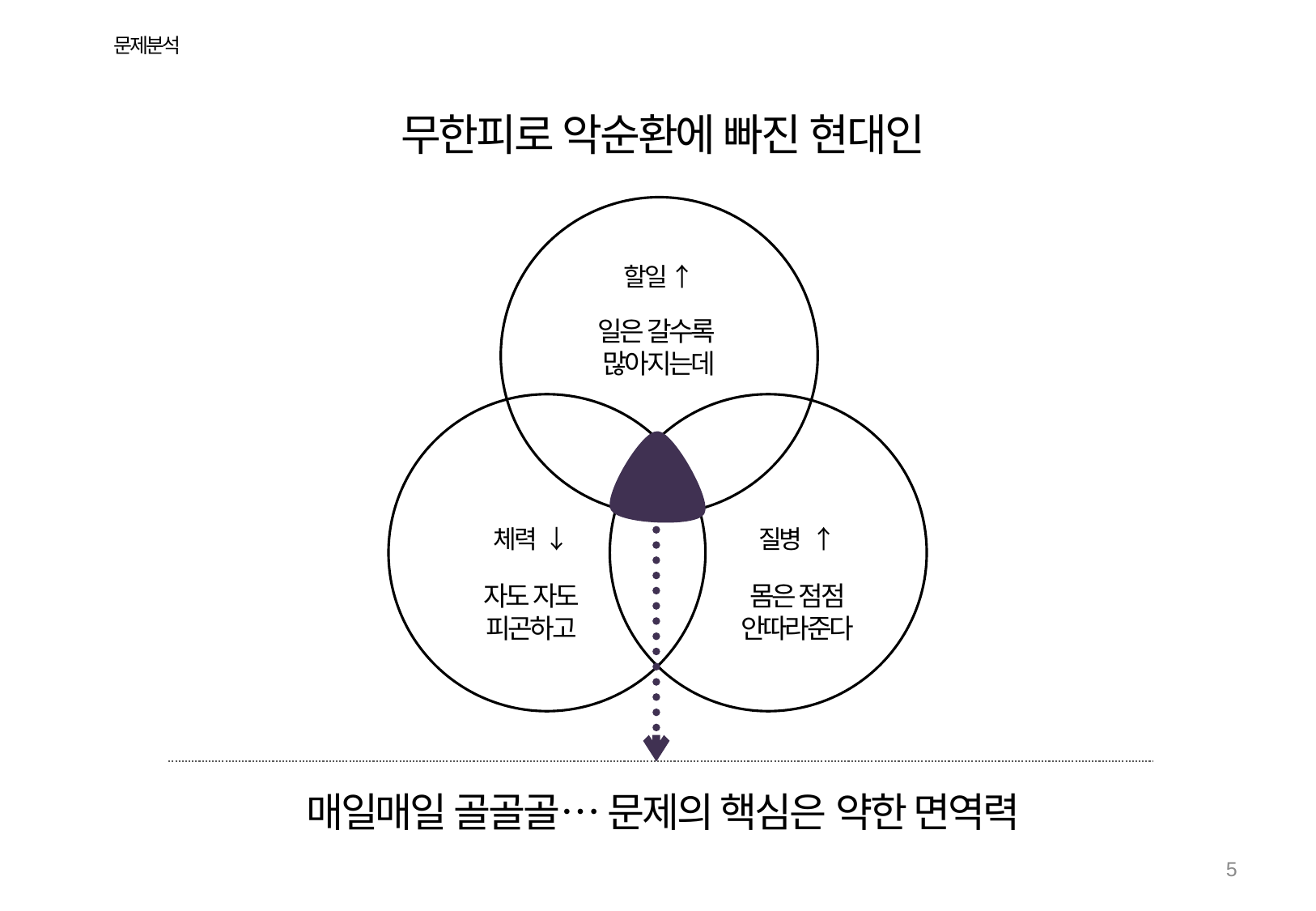

문제분석
무한피로 악순환에 빠진 현대인

할일 ↑
일은 갈수록
많아지는데

체력  ↓
자도 자도
피곤하고

질병  ↑
몸은 점점
안따라준다

매일매일 골골골… 문제의 핵심은 약한 면역력
5